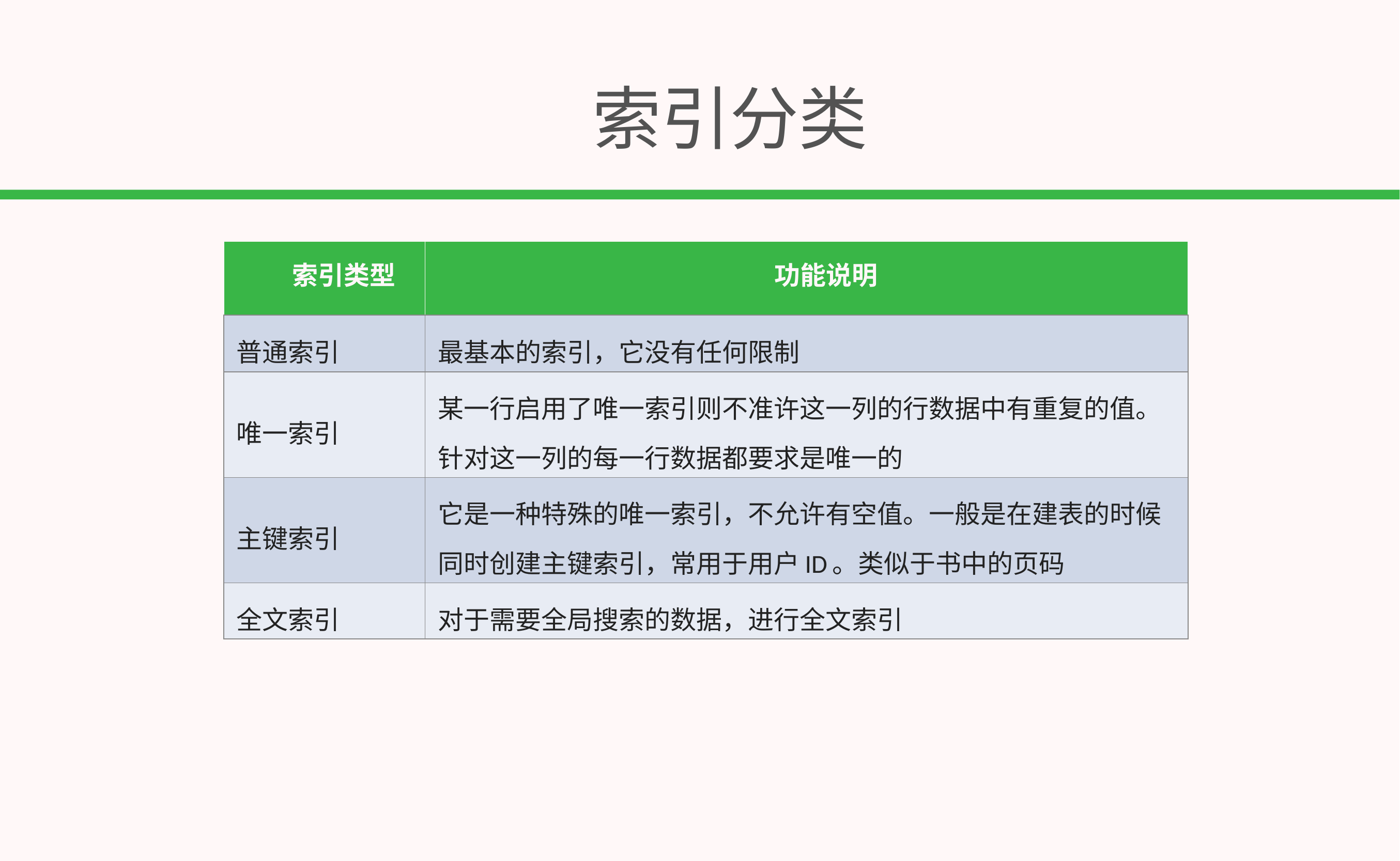

# 索引分类
| 索引类型 | 功能说明 |
| --- | --- |
| 普通索引 | 最基本的索引，它没有任何限制 |
| 唯一索引 | 某一行启用了唯一索引则不准许这一列的行数据中有重复的值。针对这一列的每一行数据都要求是唯一的 |
| 主键索引 | 它是一种特殊的唯一索引，不允许有空值。一般是在建表的时候同时创建主键索引，常用于用户ID。类似于书中的页码 |
| 全文索引 | 对于需要全局搜索的数据，进行全文索引 |